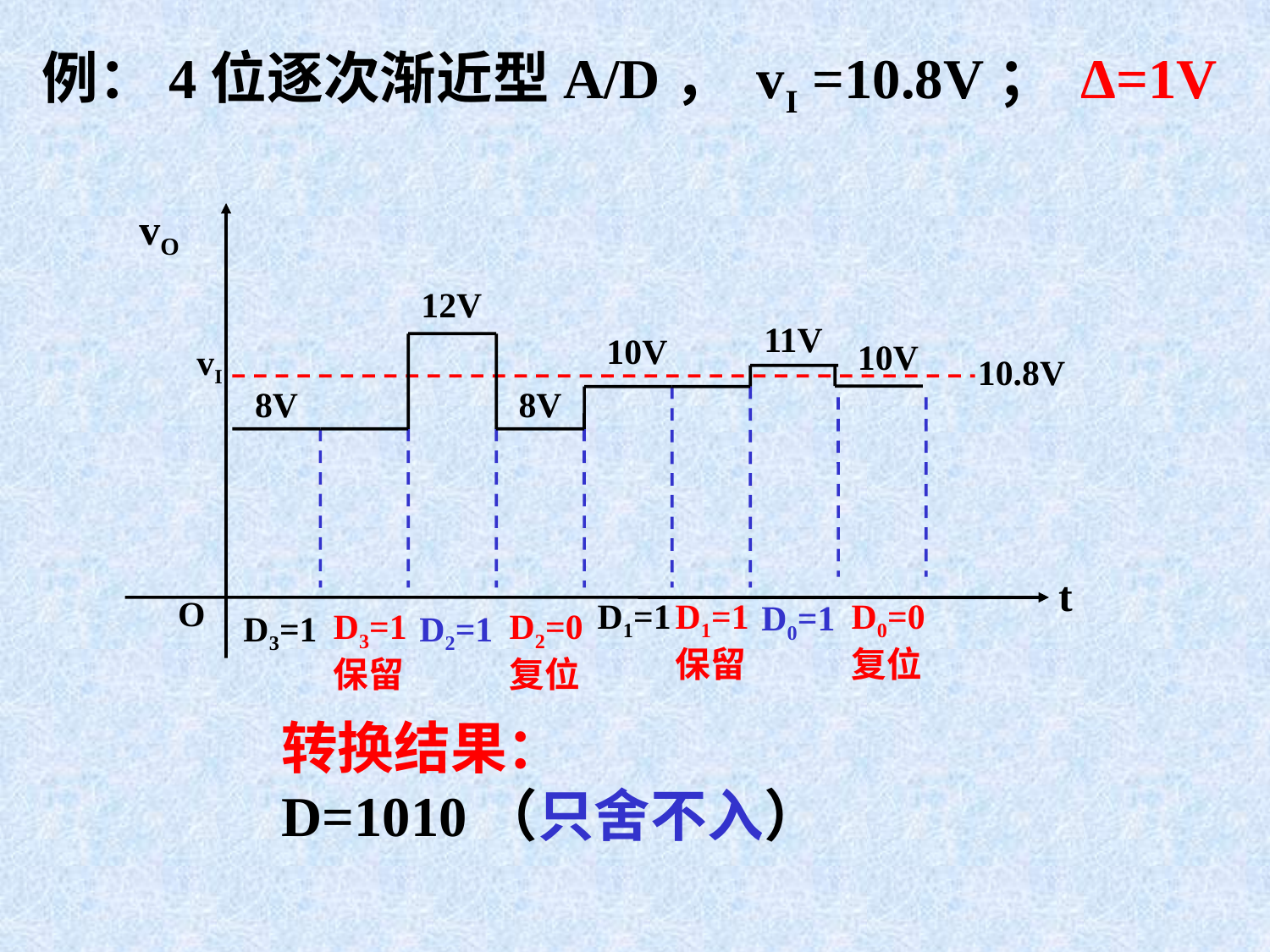

例：4位逐次渐近型A/D， vI =10.8V； Δ=1V
vO

t
O

12V
11V
10V
10V
vI

10.8V

8V
8V

D1=1
D1=1
保留
D0=0
复位
D0=1
D3=1
保留
D2=0
复位
D3=1
D2=1
转换结果：
D=1010（只舍不入）